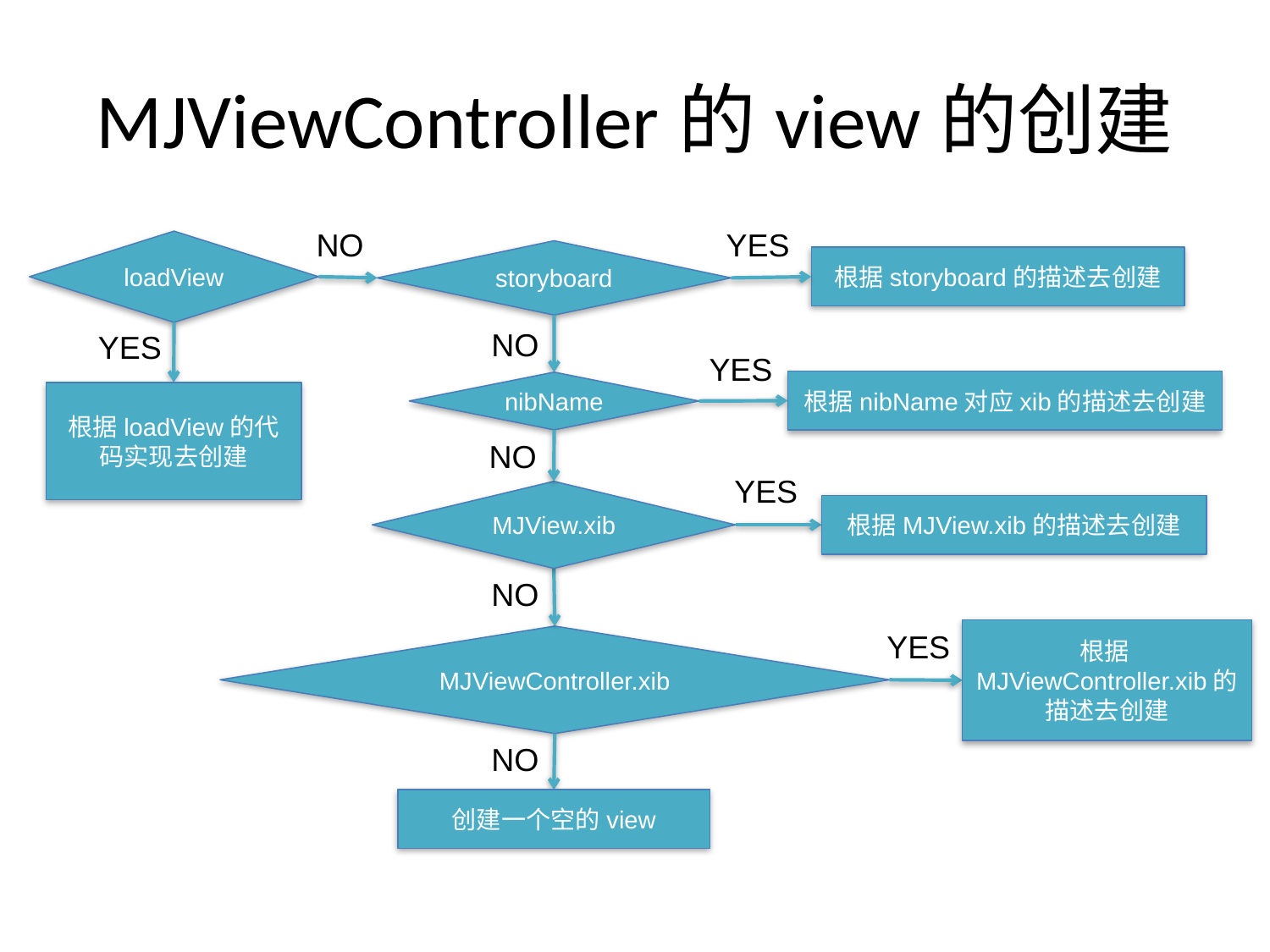

# MJViewController的view的创建
NO
YES
loadView
storyboard
根据storyboard的描述去创建
nibName
NO
YES
根据loadView的代码实现去创建
YES
根据nibName对应xib的描述去创建
MJView.xib
NO
YES
根据MJView.xib的描述去创建
MJViewController.xib
NO
根据MJViewController.xib的描述去创建
YES
创建一个空的view
NO